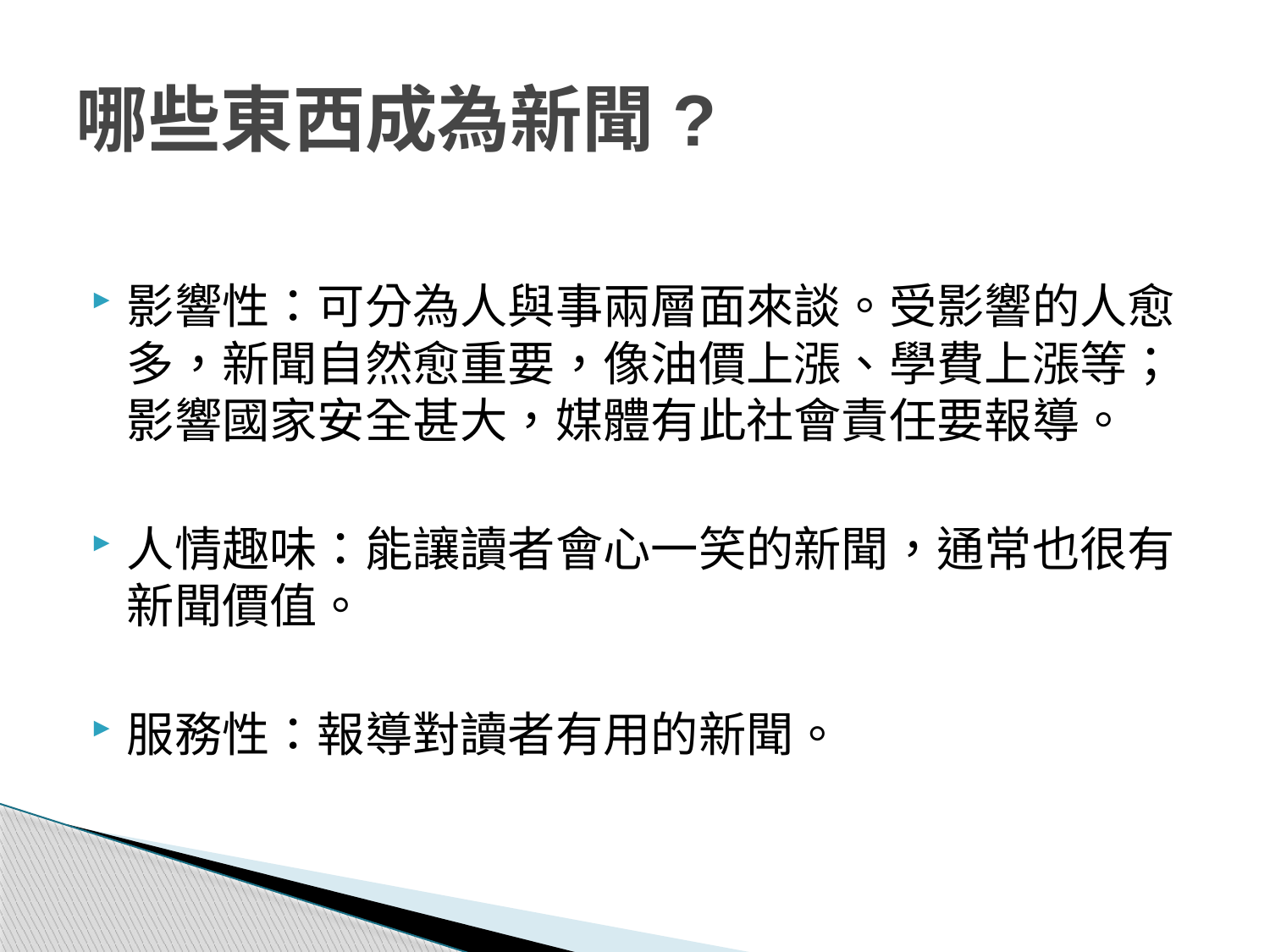

# 哪些東西成為新聞?

影響性：可分為人與事兩層面來談。受影響的人愈多，新聞自然愈重要，像油價上漲、學費上漲等；影響國家安全甚大，媒體有此社會責任要報導。

人情趣味：能讓讀者會心一笑的新聞，通常也很有新聞價值。

服務性：報導對讀者有用的新聞。